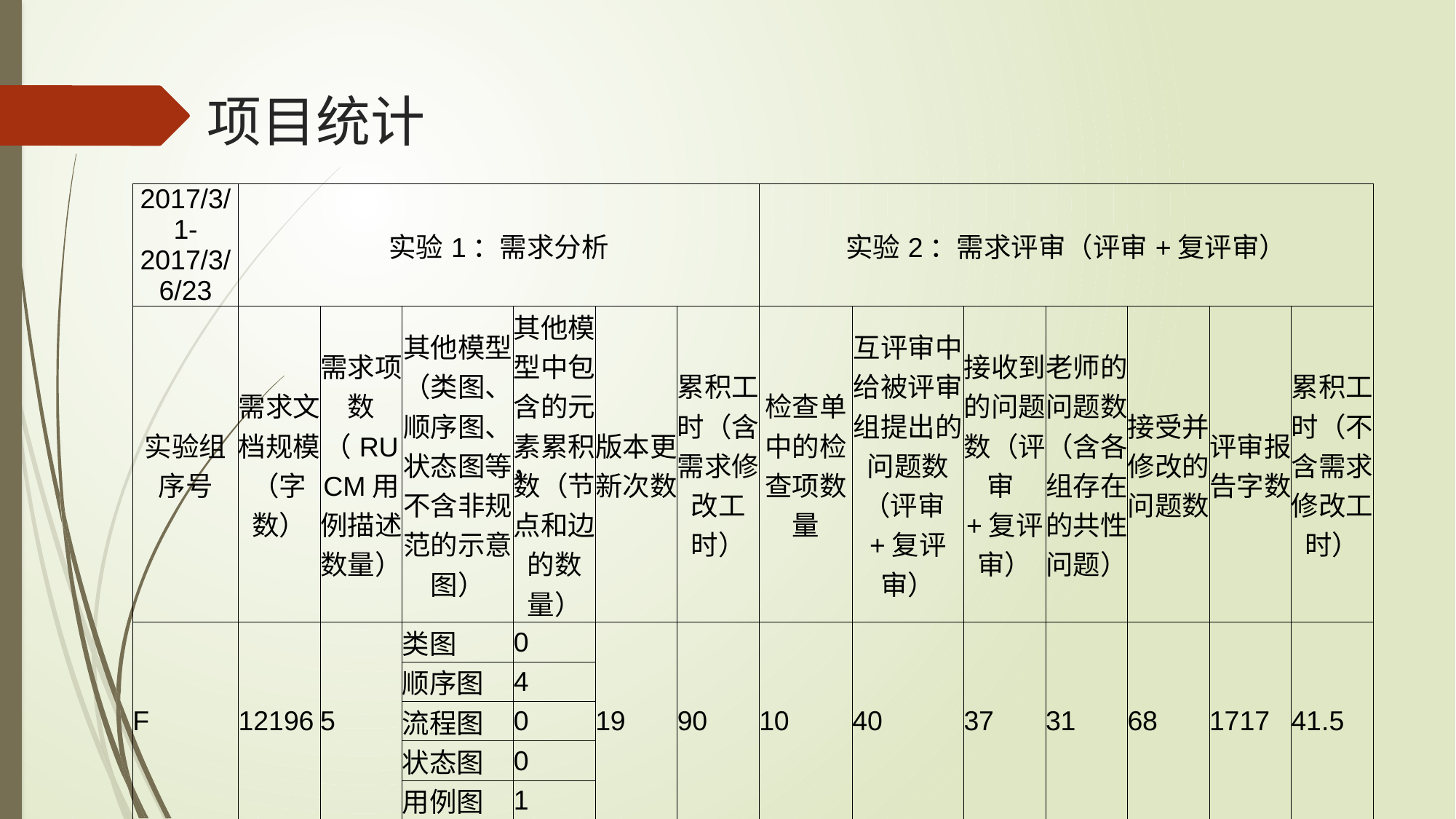

# 项目统计
| 2017/3/1-2017/3/6/23 | 实验1：需求分析 |  |  |  |  |  | 实验2：需求评审（评审+复评审） |  |  |  |  |  |  |
| --- | --- | --- | --- | --- | --- | --- | --- | --- | --- | --- | --- | --- | --- |
| 实验组序号 | 需求文档规模（字数） | 需求项数（RUCM用例描述数量） | 其他模型（类图、顺序图、状态图等，不含非规范的示意图） | 其他模型中包含的元素累积数（节点和边的数量） | 版本更新次数 | 累积工时（含需求修改工时） | 检查单中的检查项数量 | 互评审中给被评审组提出的问题数（评审+复评审） | 接收到的问题数（评审+复评审） | 老师的问题数（含各组存在的共性问题） | 接受并修改的问题数 | 评审报告字数 | 累积工时（不含需求修改工时） |
| F | 12196 | 5 | 类图 | 0 | 19 | 90 | 10 | 40 | 37 | 31 | 68 | 1717 | 41.5 |
|  |  |  | 顺序图 | 4 |  |  |  |  |  |  |  |  |  |
|  |  |  | 流程图 | 0 |  |  |  |  |  |  |  |  |  |
|  |  |  | 状态图 | 0 |  |  |  |  |  |  |  |  |  |
|  |  |  | 用例图 | 1 |  |  |  |  |  |  |  |  |  |